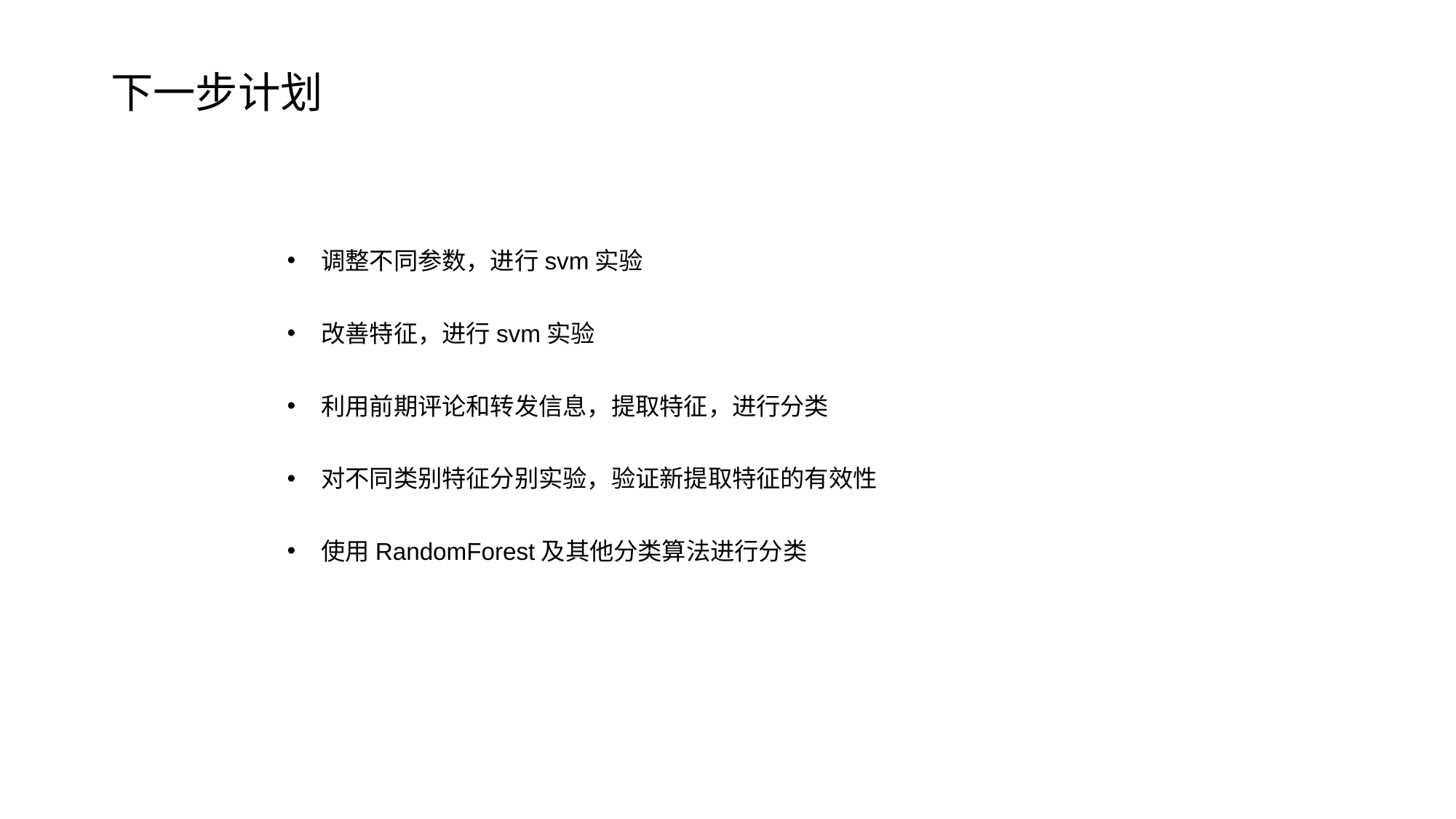

# 下一步计划
调整不同参数，进行svm实验
改善特征，进行svm实验
利用前期评论和转发信息，提取特征，进行分类
对不同类别特征分别实验，验证新提取特征的有效性
使用RandomForest及其他分类算法进行分类